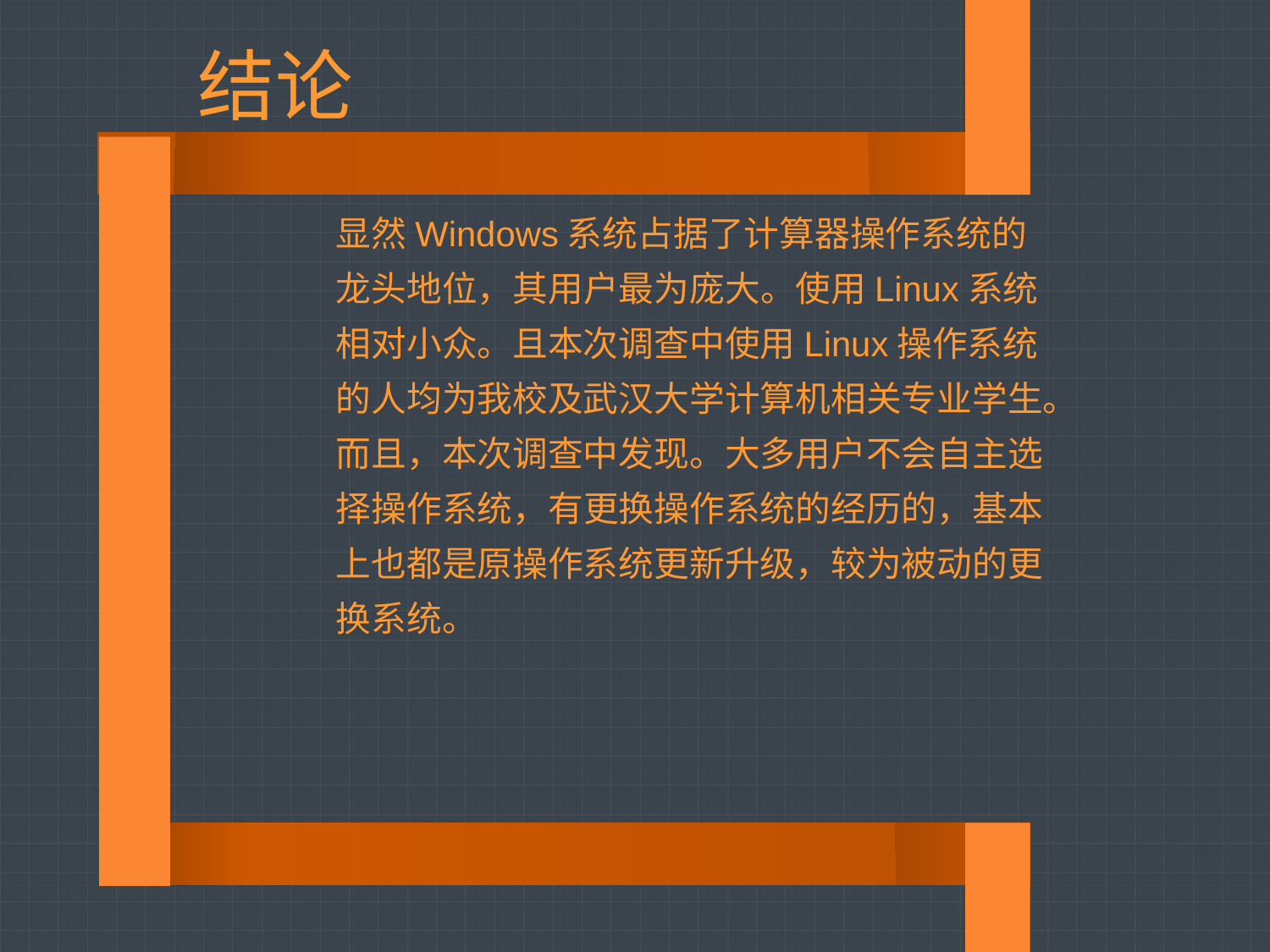

结论

显然Windows系统占据了计算器操作系统的龙头地位，其用户最为庞大。使用Linux系统相对小众。且本次调查中使用Linux操作系统的人均为我校及武汉大学计算机相关专业学生。而且，本次调查中发现。大多用户不会自主选择操作系统，有更换操作系统的经历的，基本上也都是原操作系统更新升级，较为被动的更换系统。